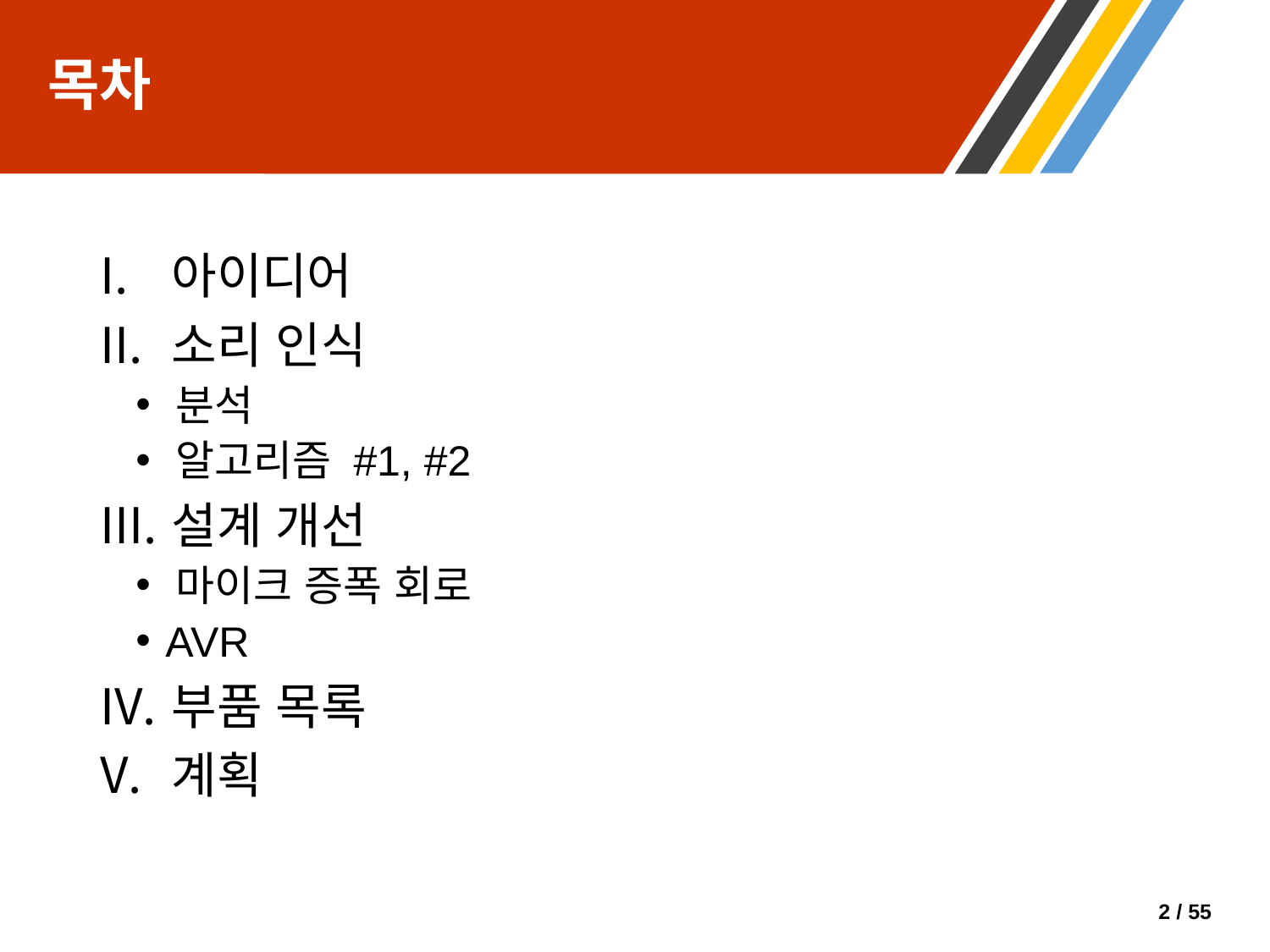

# 목차
아이디어
소리 인식
 분석
 알고리즘 #1, #2
설계 개선
 마이크 증폭 회로
 AVR
부품 목록
계획